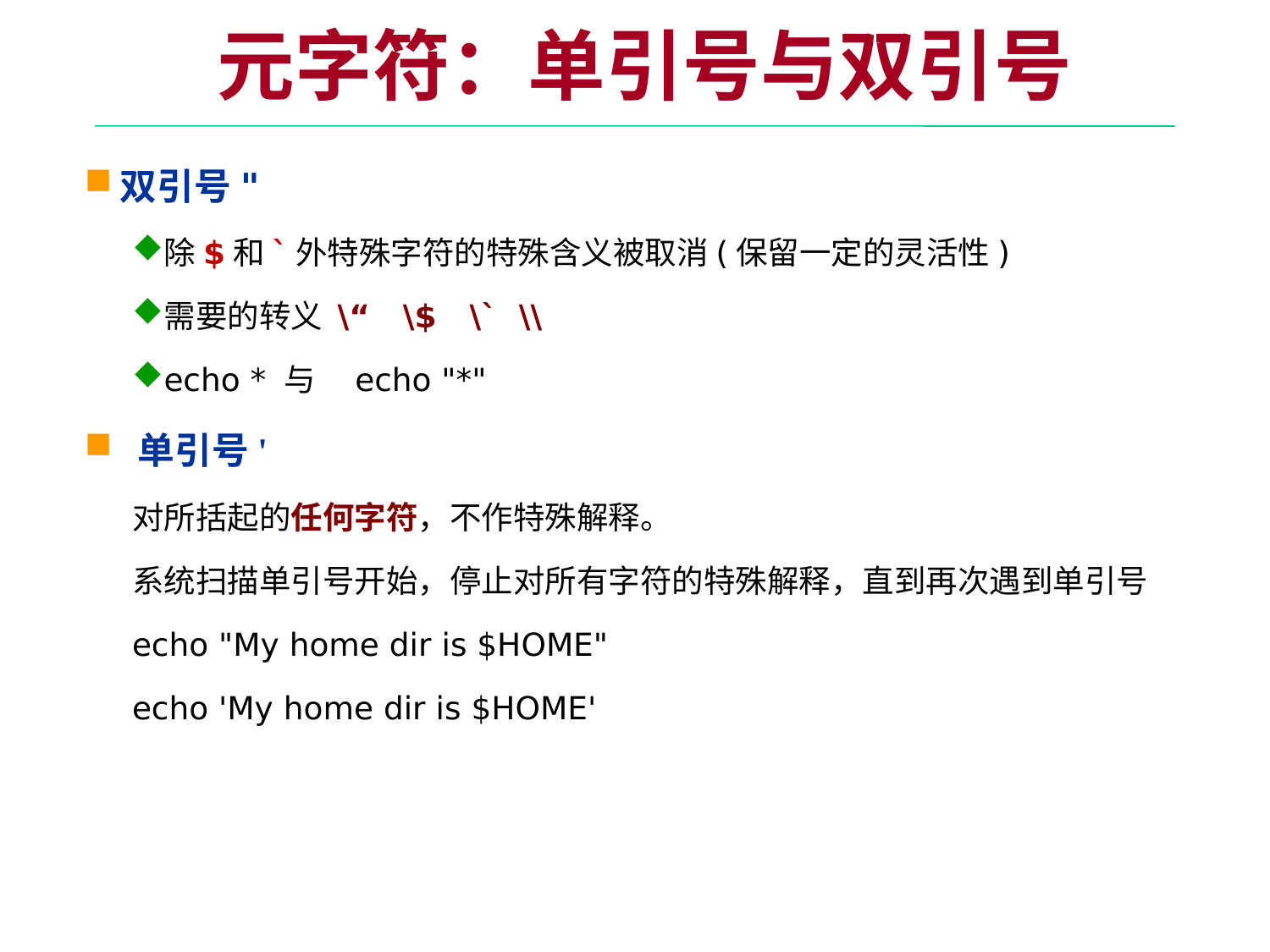

元字符：单引号与双引号
双引号"
除$和`外特殊字符的特殊含义被取消(保留一定的灵活性)
需要的转义 \“   \$   \`  \\
echo * 与　echo "*"
 单引号'
对所括起的任何字符，不作特殊解释。
系统扫描单引号开始，停止对所有字符的特殊解释，直到再次遇到单引号
echo "My home dir is $HOME"
echo 'My home dir is $HOME'